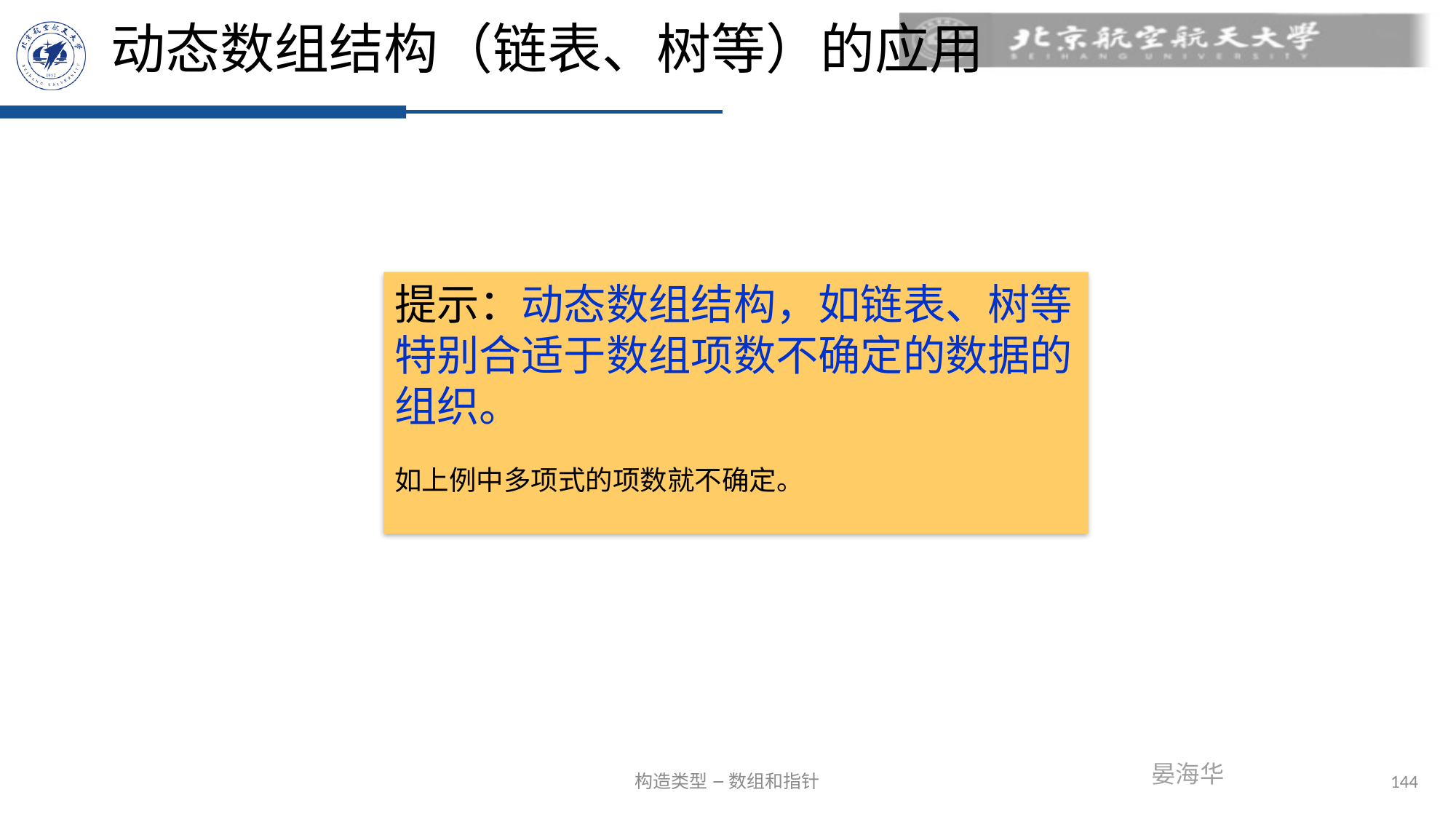

# 动态数组结构（链表、树等）的应用
提示：动态数组结构，如链表、树等特别合适于数组项数不确定的数据的组织。

如上例中多项式的项数就不确定。

144
构造类型 – 数组和指针